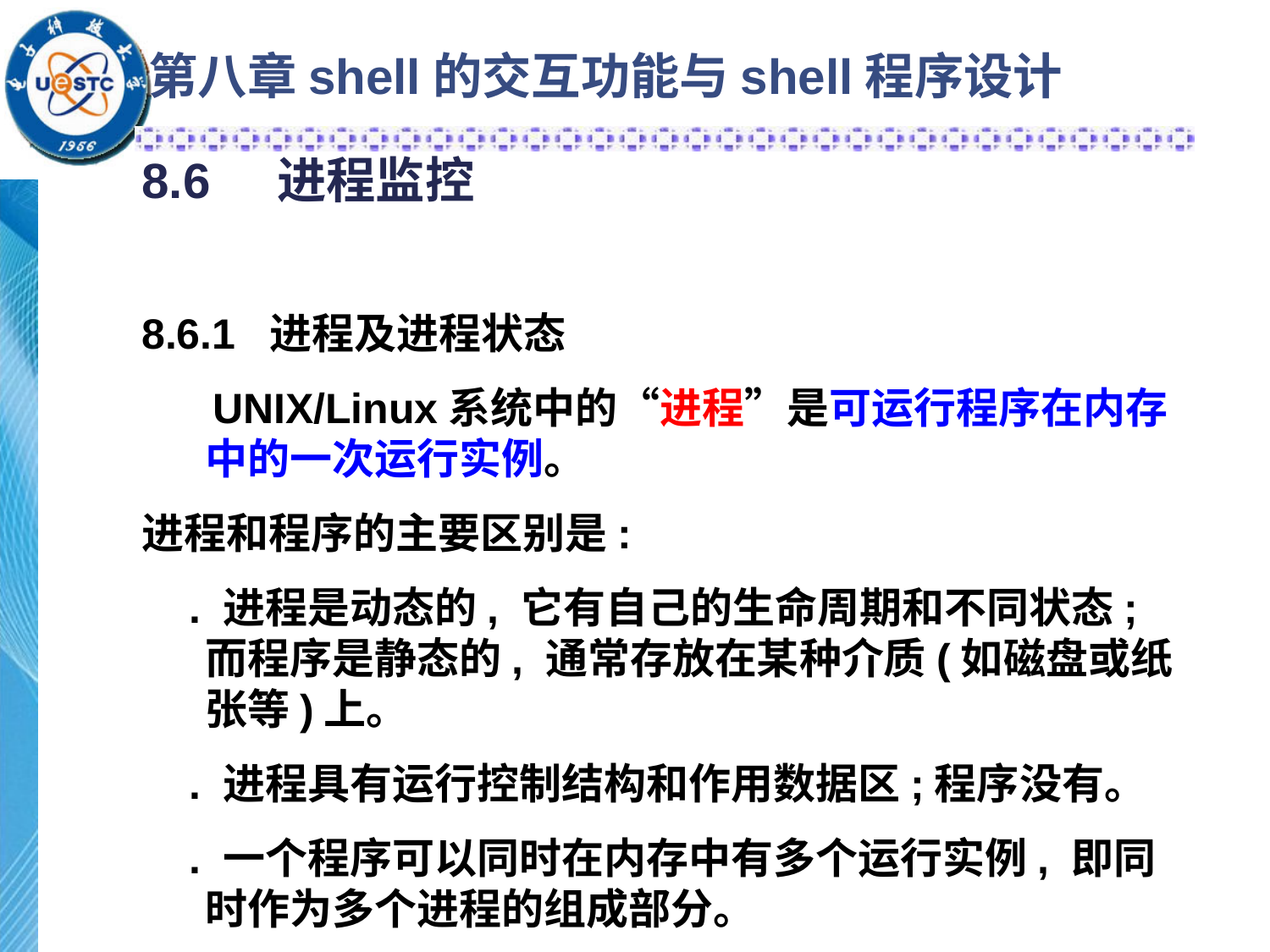

# 第八章shell的交互功能与shell程序设计
8.6    进程监控

8.6.1  进程及进程状态
      UNIX/Linux系统中的“进程”是可运行程序在内存中的一次运行实例。
进程和程序的主要区别是:
    . 进程是动态的, 它有自己的生命周期和不同状态; 而程序是静态的, 通常存放在某种介质(如磁盘或纸张等)上。
    . 进程具有运行控制结构和作用数据区;程序没有。
    . 一个程序可以同时在内存中有多个运行实例, 即同时作为多个进程的组成部分。